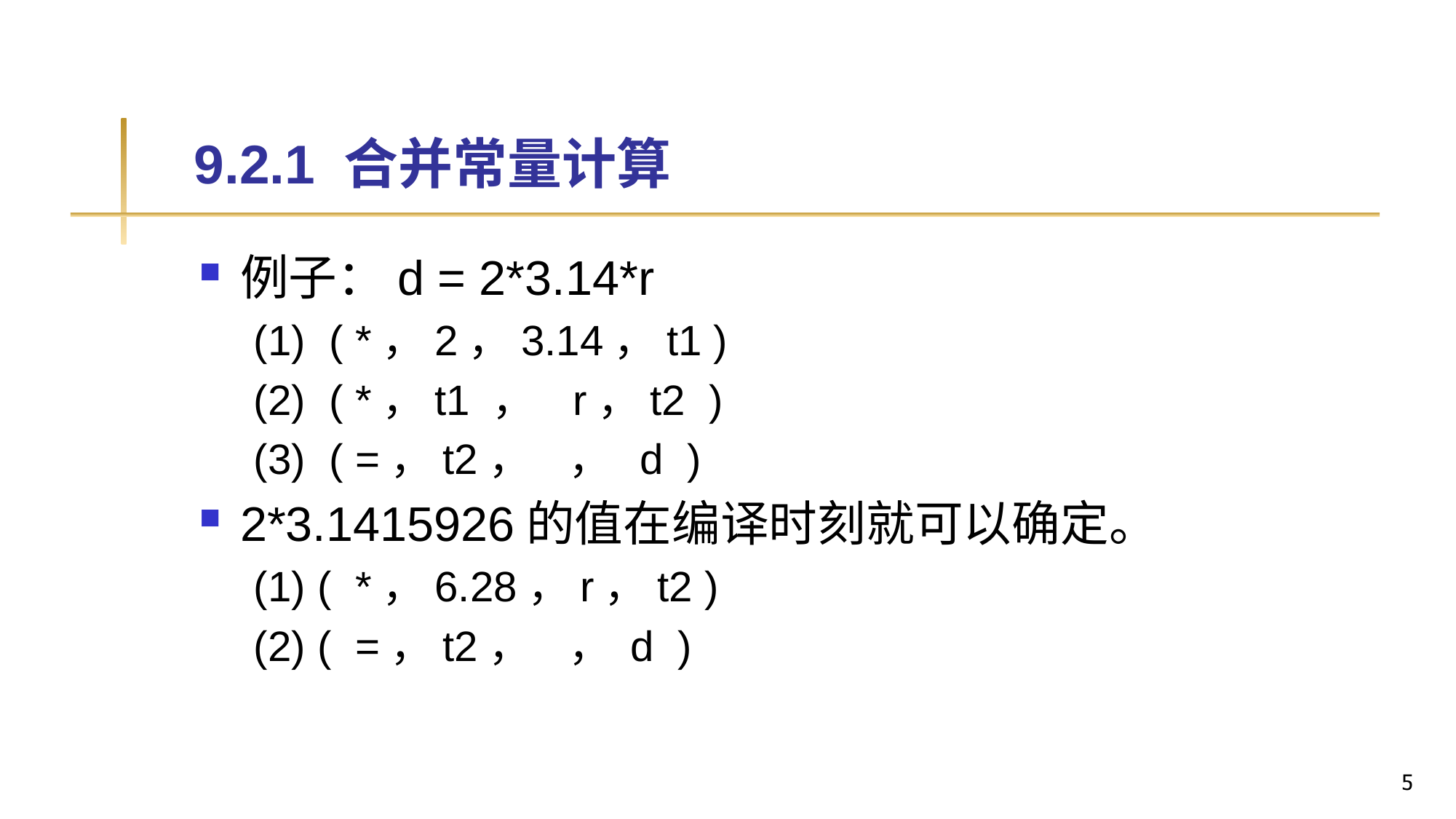

# 9.2.1 合并常量计算
例子：d = 2*3.14*r
(1)  ( *，2，3.14，t1 )
(2)  ( *，t1 ，   r，t2  )
(3)  ( =，t2，    ，  d  )
2*3.1415926的值在编译时刻就可以确定。
(1) (  *，6.28，r，t2 )
(2) (  =，t2，    ， d  )
5